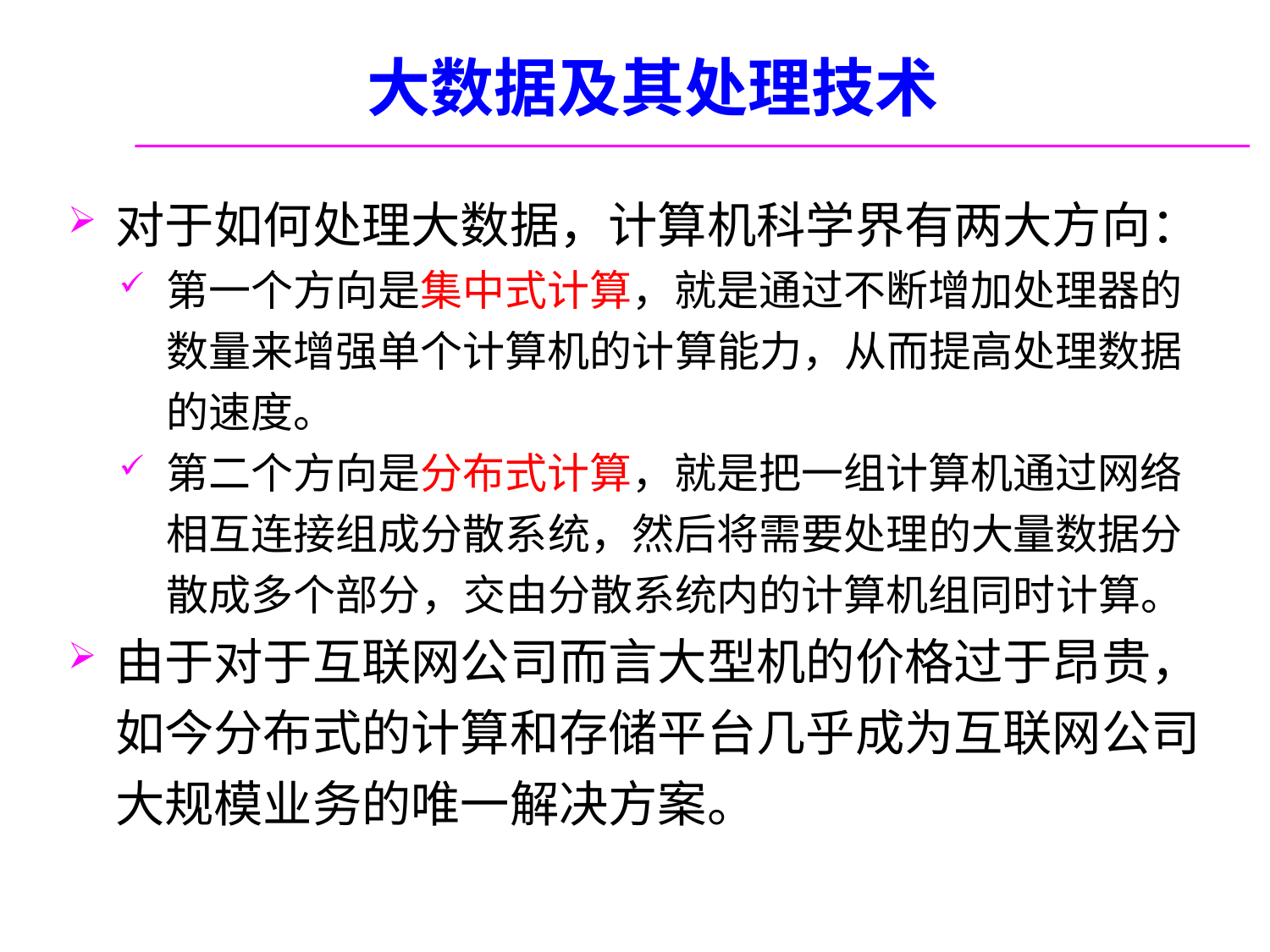

# 大数据及其处理技术
对于如何处理大数据，计算机科学界有两大方向：
第一个方向是集中式计算，就是通过不断增加处理器的数量来增强单个计算机的计算能力，从而提高处理数据的速度。
第二个方向是分布式计算，就是把一组计算机通过网络相互连接组成分散系统，然后将需要处理的大量数据分散成多个部分，交由分散系统内的计算机组同时计算。
由于对于互联网公司而言大型机的价格过于昂贵，如今分布式的计算和存储平台几乎成为互联网公司大规模业务的唯一解决方案。
51